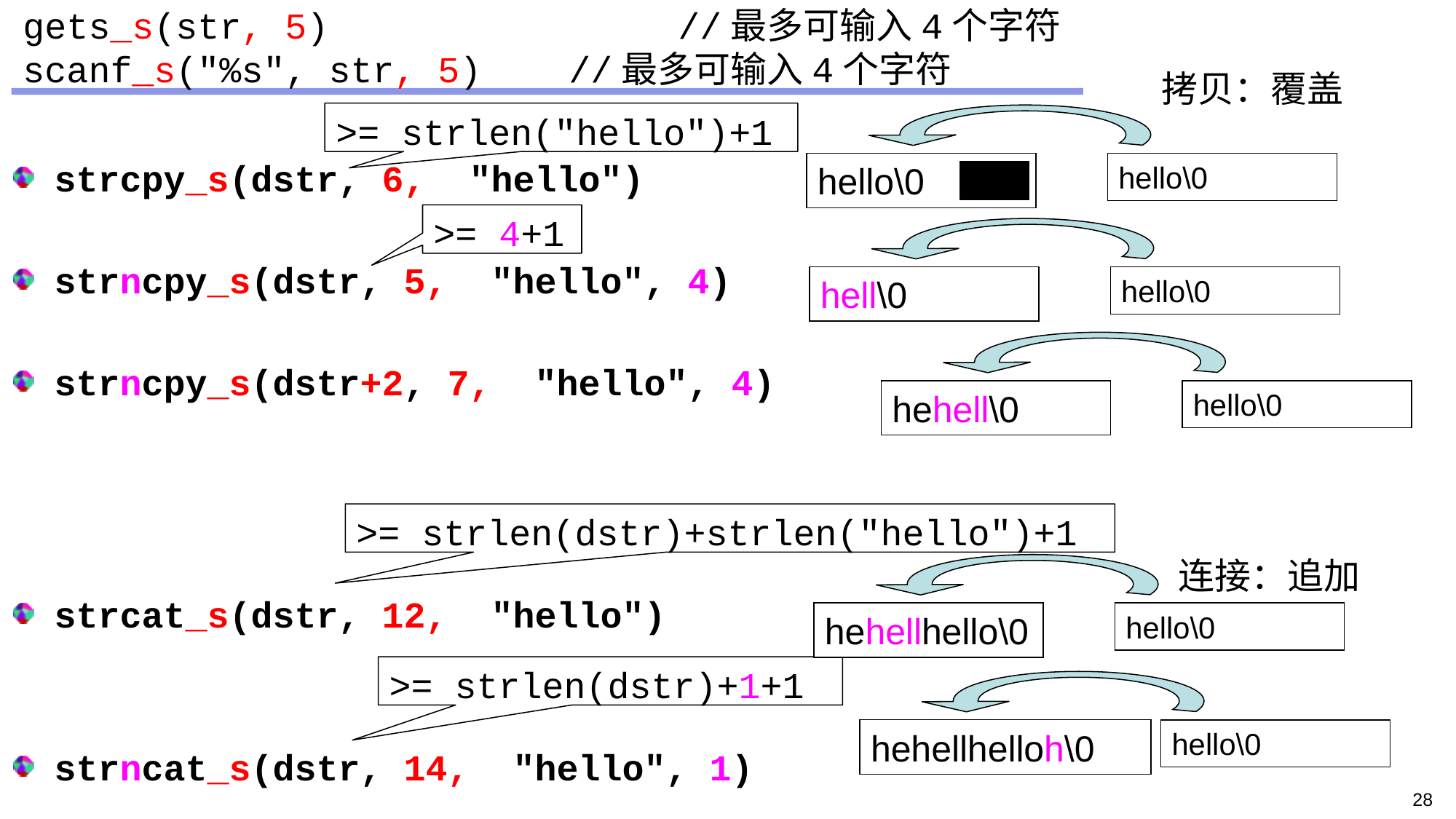

# gets_s(str, 5) 			//最多可输入4个字符 scanf_s("%s", str, 5)  	//最多可输入4个字符
拷贝：覆盖

strcpy_s(dstr, 6,  "hello")

strncpy_s(dstr, 5,  "hello", 4)

strncpy_s(dstr+2, 7,  "hello", 4)

strcat_s(dstr, 12,  "hello")

strncat_s(dstr, 14,  "hello", 1)

>= strlen("hello")+1

hello\0
hello\0

>= 4+1

hello\0
hell\0

hello\0
hehell\0
>= strlen(dstr)+strlen("hello")+1
连接：追加

hello\0
hehellhello\0
>= strlen(dstr)+1+1

hello\0
hehellhelloh\0
28